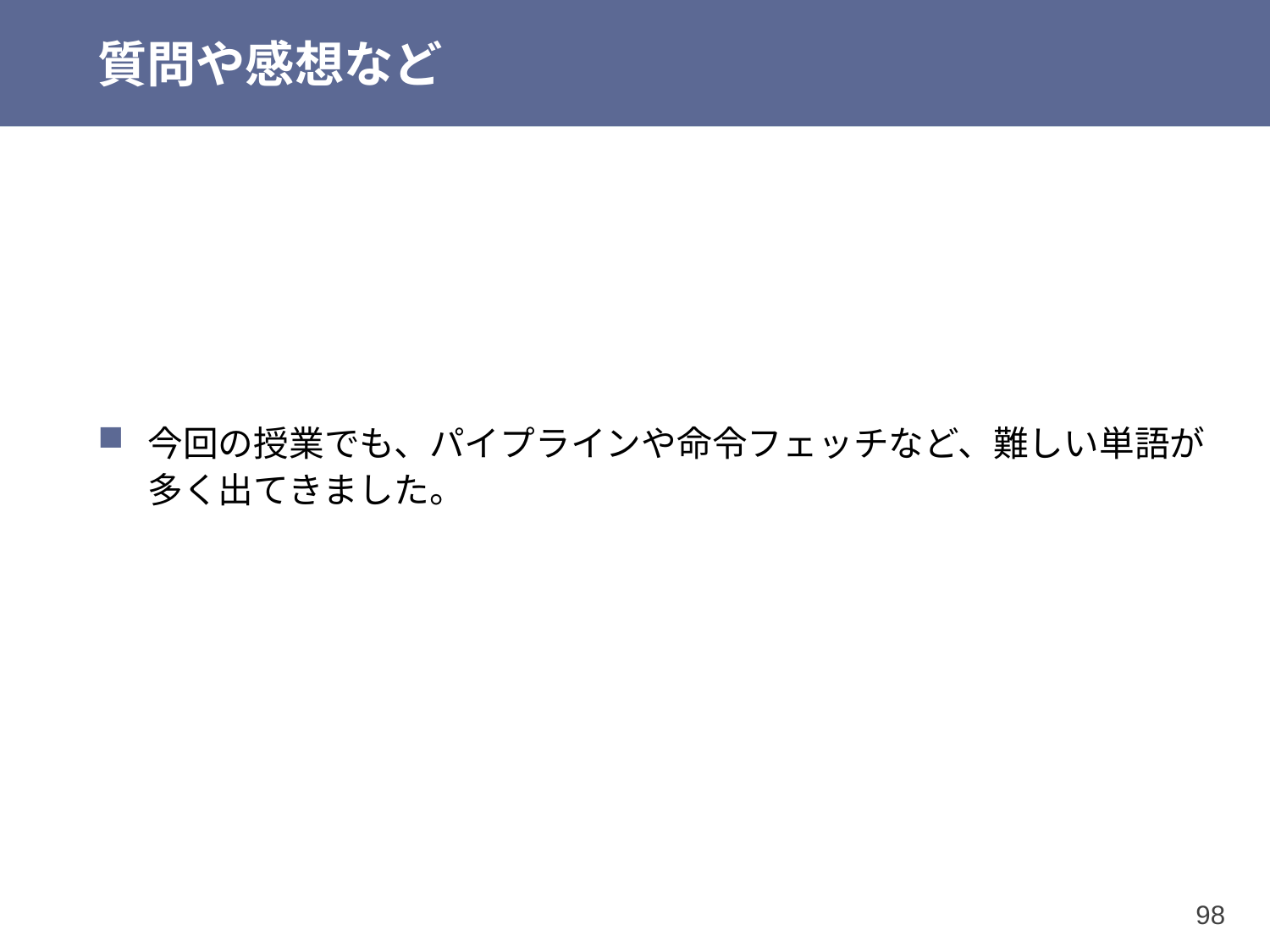

# 質問や感想など
今回の授業でも、パイプラインや命令フェッチなど、難しい単語が多く出てきました。